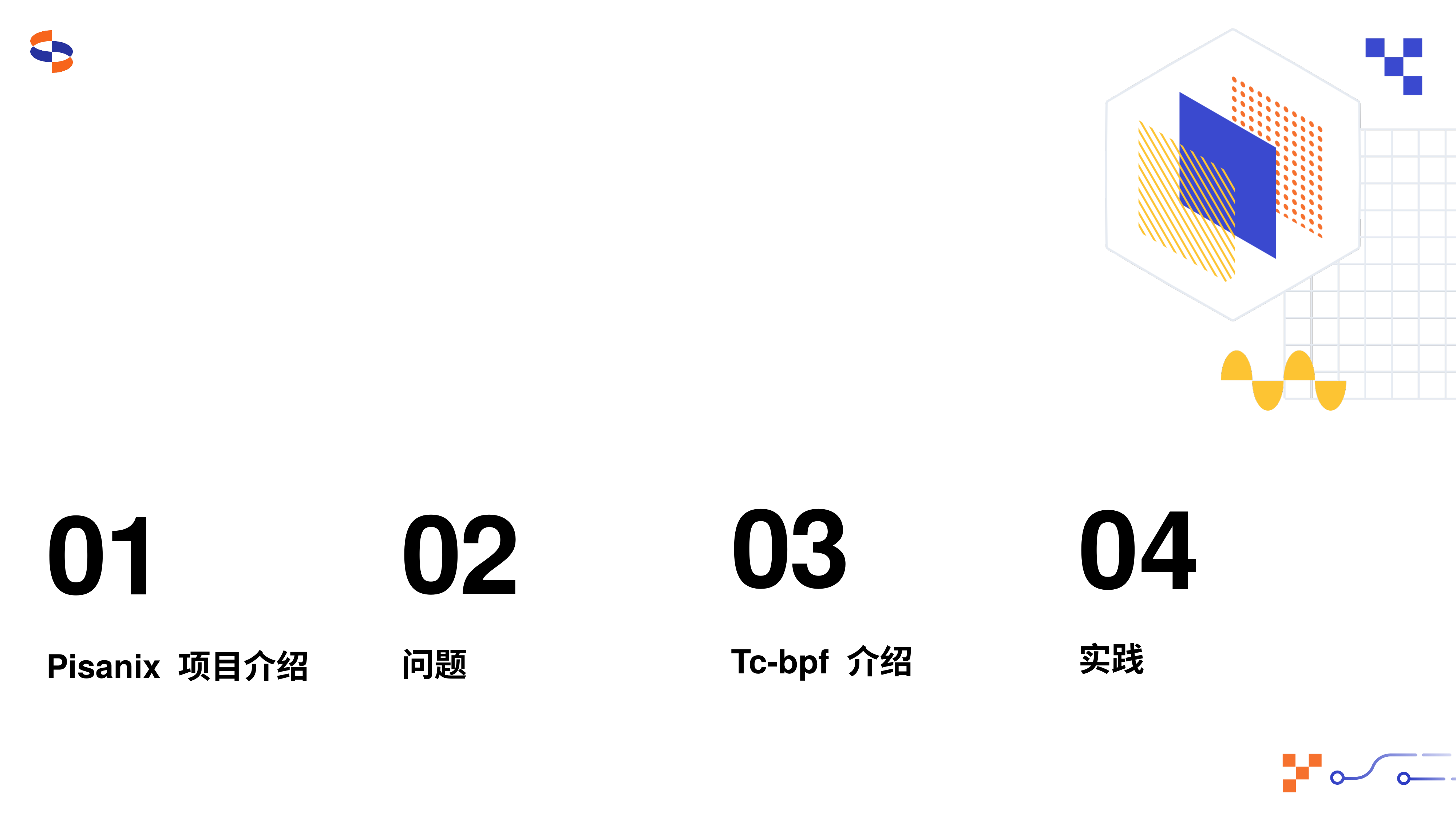

03
04
02
# 01
实践
Tc-bpf 介绍
问题
Pisanix 项目介绍